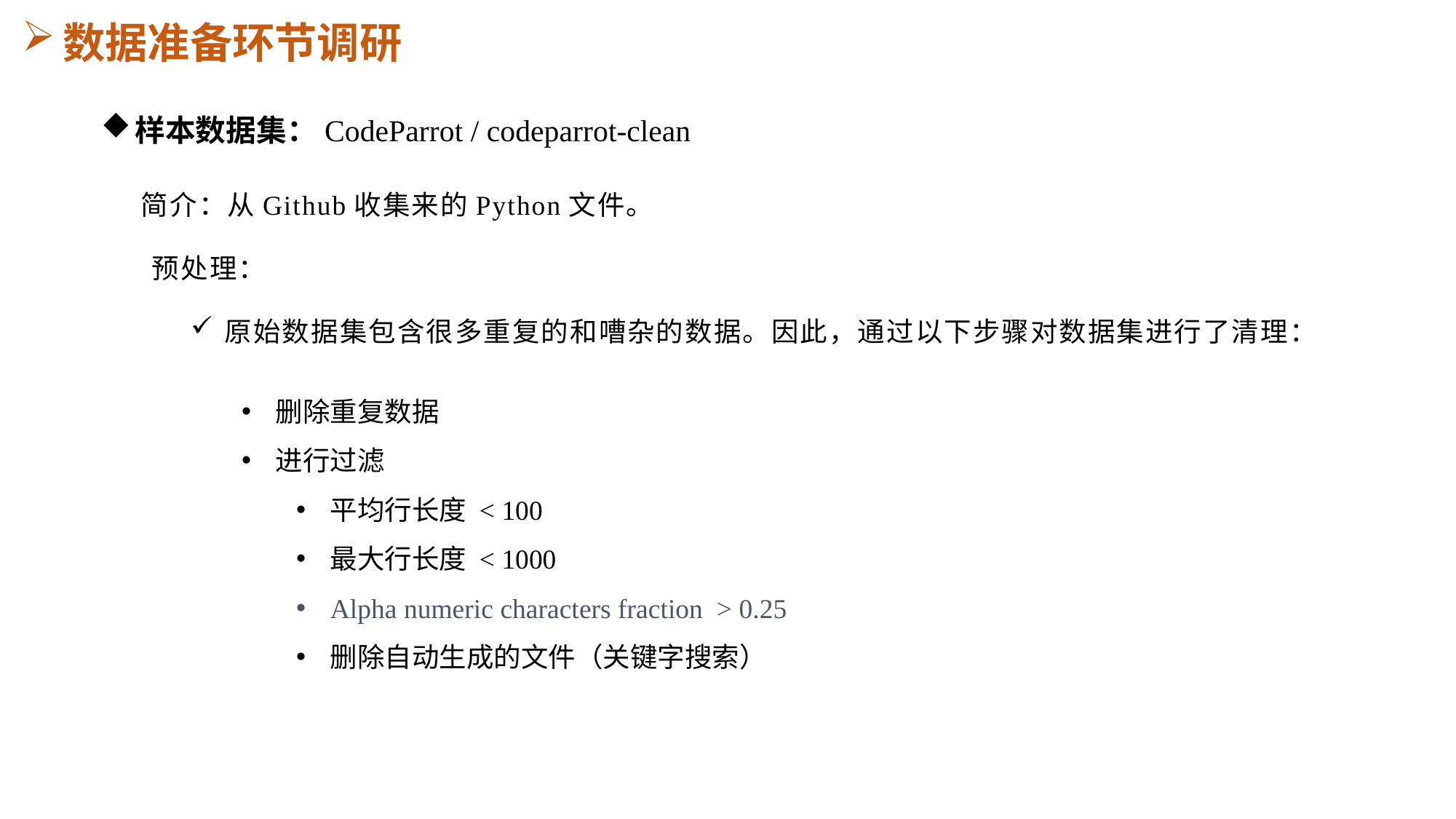

数据准备环节调研
样本数据集：CodeParrot / codeparrot-clean
简介：从Github收集来的Python文件。
预处理：
原始数据集包含很多重复的和嘈杂的数据。因此，通过以下步骤对数据集进行了清理：
删除重复数据
进行过滤
平均行长度 < 100
最大行长度 < 1000
Alpha numeric characters fraction  > 0.25
删除自动生成的文件（关键字搜索）